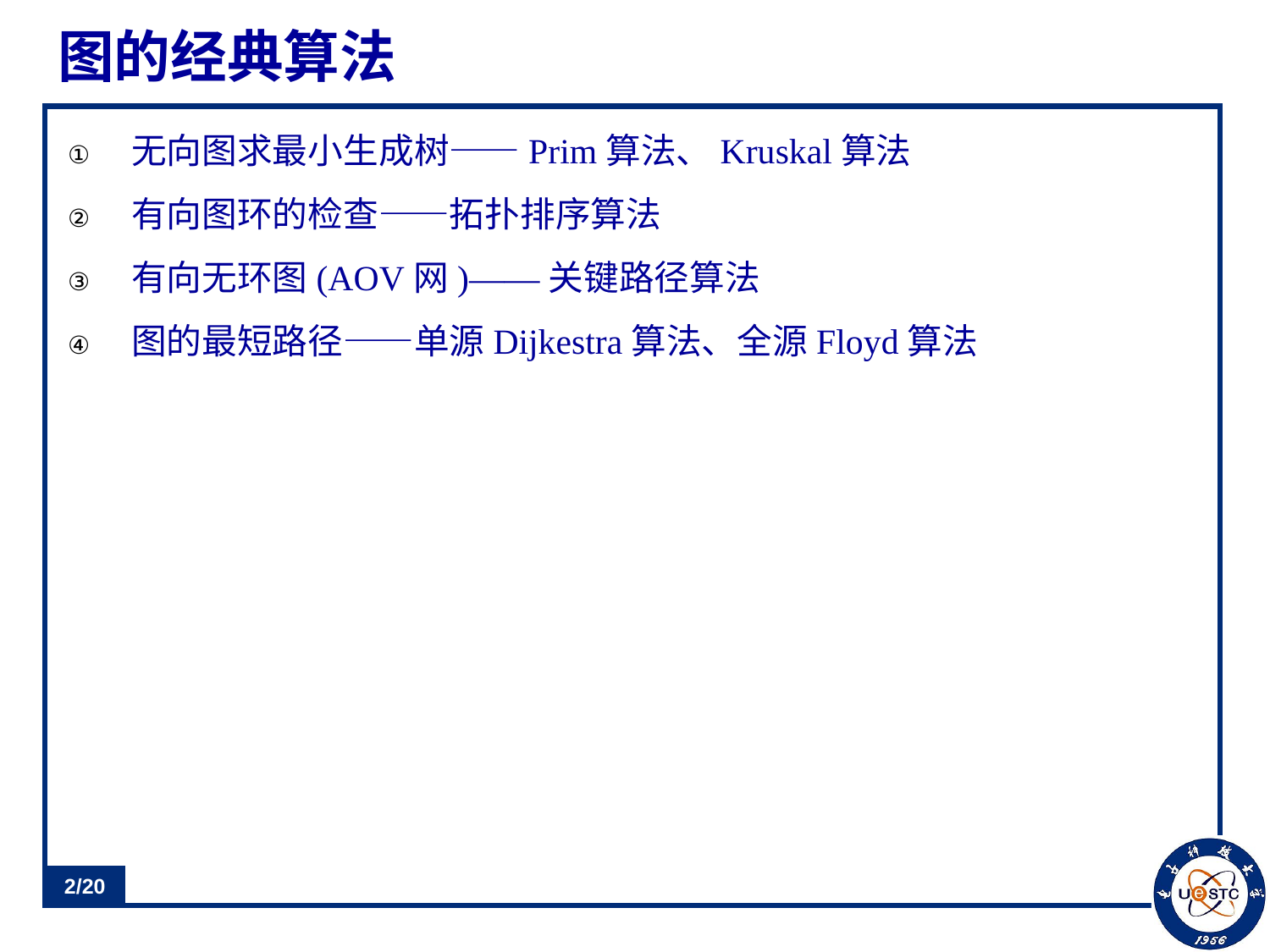

# 图的经典算法
无向图求最小生成树——Prim算法、Kruskal算法
有向图环的检查——拓扑排序算法
有向无环图(AOV网)——关键路径算法
图的最短路径——单源Dijkestra算法、全源Floyd算法
2/20